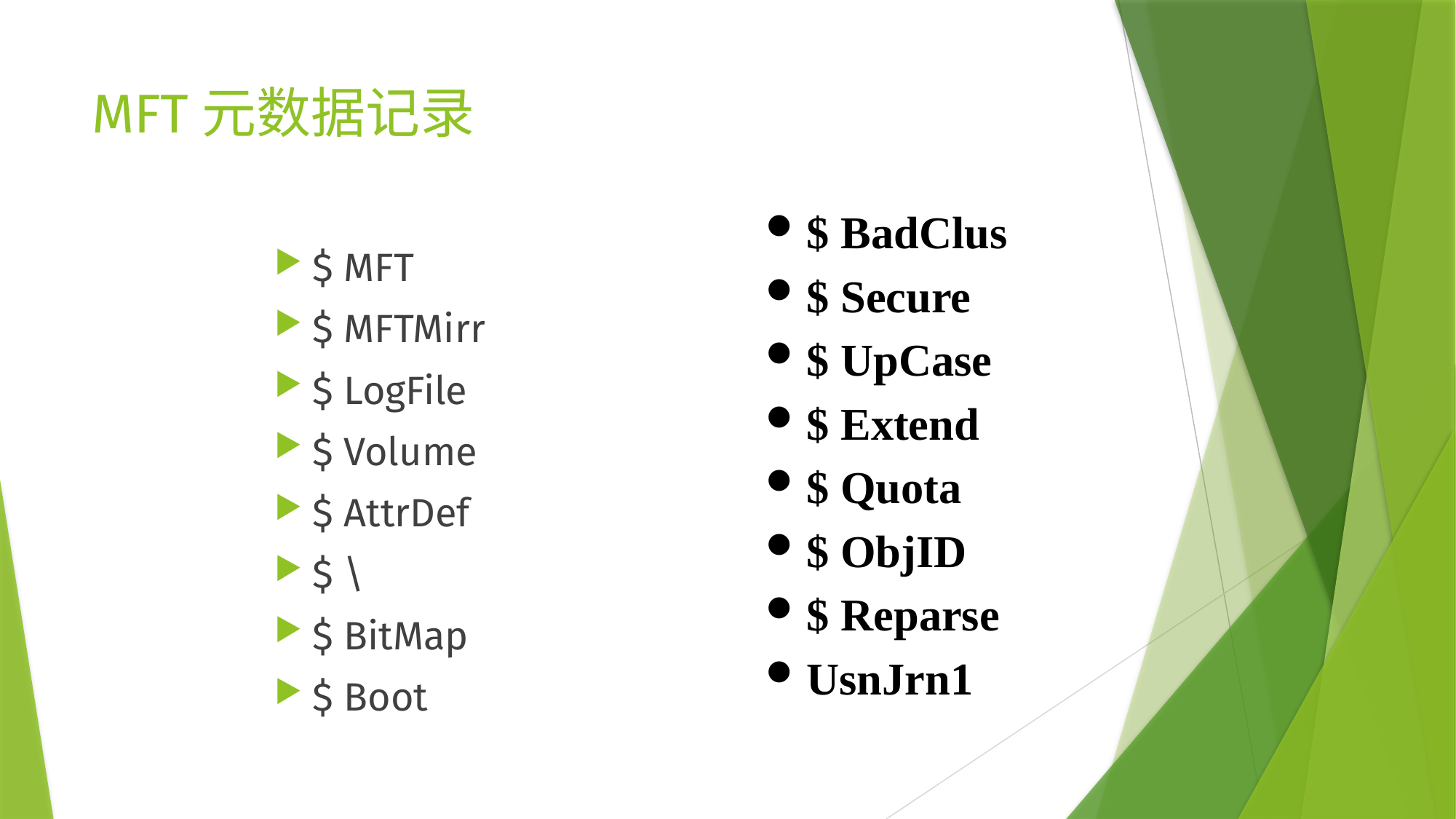

# MFT元数据记录
$ BadClus
$ Secure
$ UpCase
$ Extend
$ Quota
$ ObjID
$ Reparse
UsnJrn1
$ MFT
$ MFTMirr
$ LogFile
$ Volume
$ AttrDef
$ \
$ BitMap
$ Boot